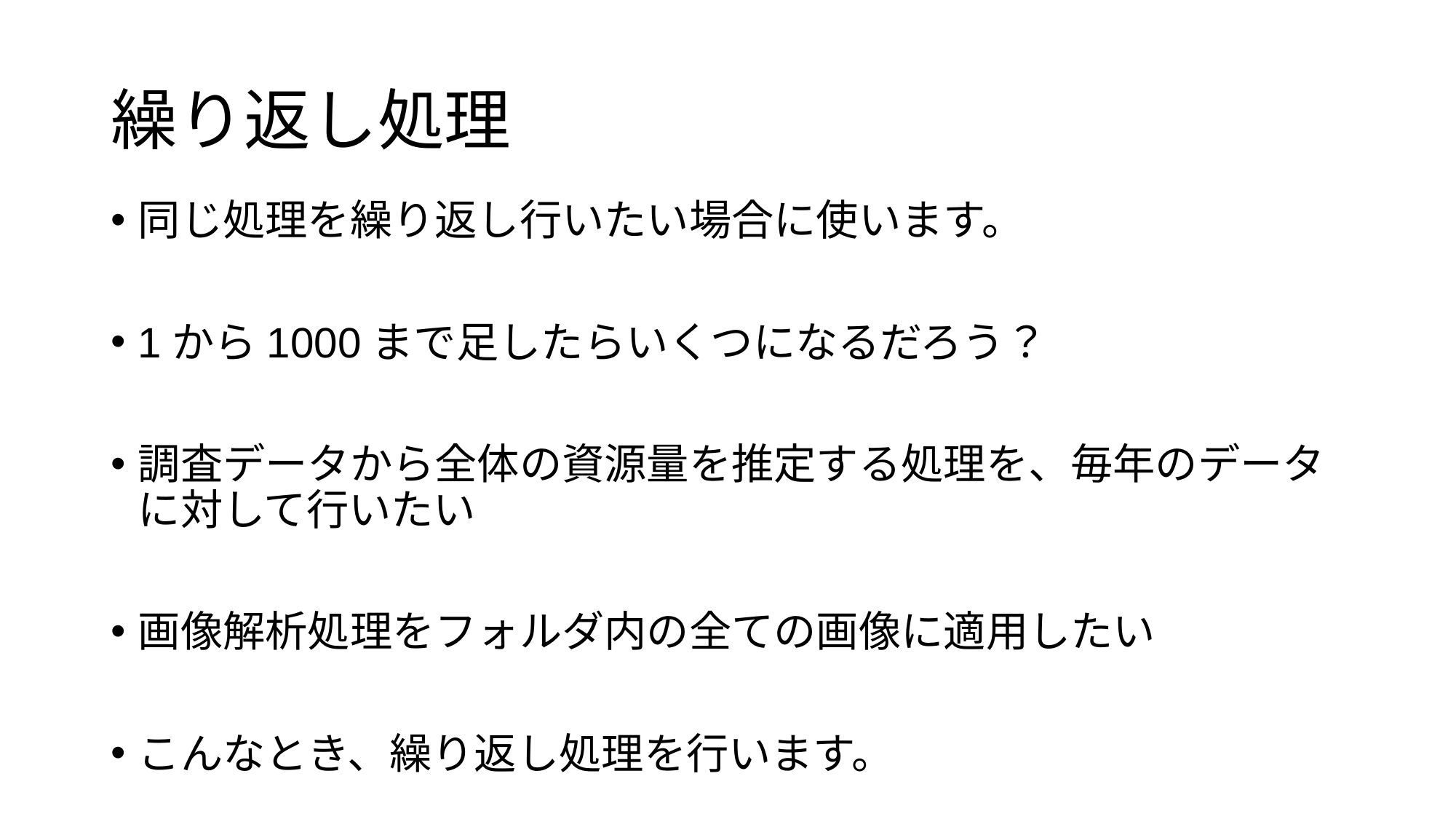

# 繰り返し処理
同じ処理を繰り返し行いたい場合に使います。

1から1000まで足したらいくつになるだろう？

調査データから全体の資源量を推定する処理を、毎年のデータに対して行いたい

画像解析処理をフォルダ内の全ての画像に適用したい

こんなとき、繰り返し処理を行います。